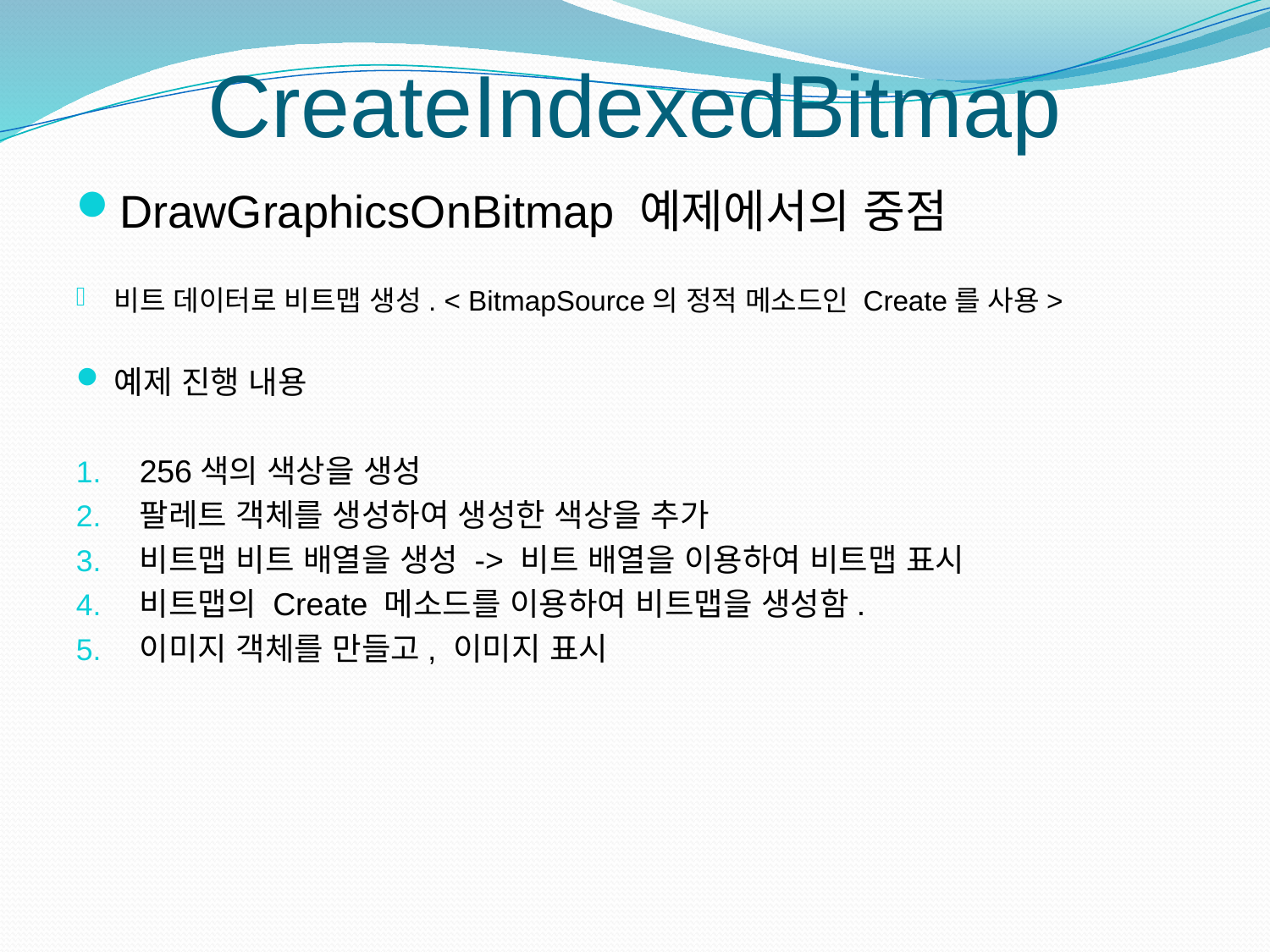

# CreateIndexedBitmap
DrawGraphicsOnBitmap 예제에서의 중점

비트 데이터로 비트맵 생성. < BitmapSource의 정적 메소드인 Create를 사용>

예제 진행 내용

256색의 색상을 생성
팔레트 객체를 생성하여 생성한 색상을 추가
비트맵 비트 배열을 생성 -> 비트 배열을 이용하여 비트맵 표시
비트맵의 Create 메소드를 이용하여 비트맵을 생성함.
이미지 객체를 만들고, 이미지 표시